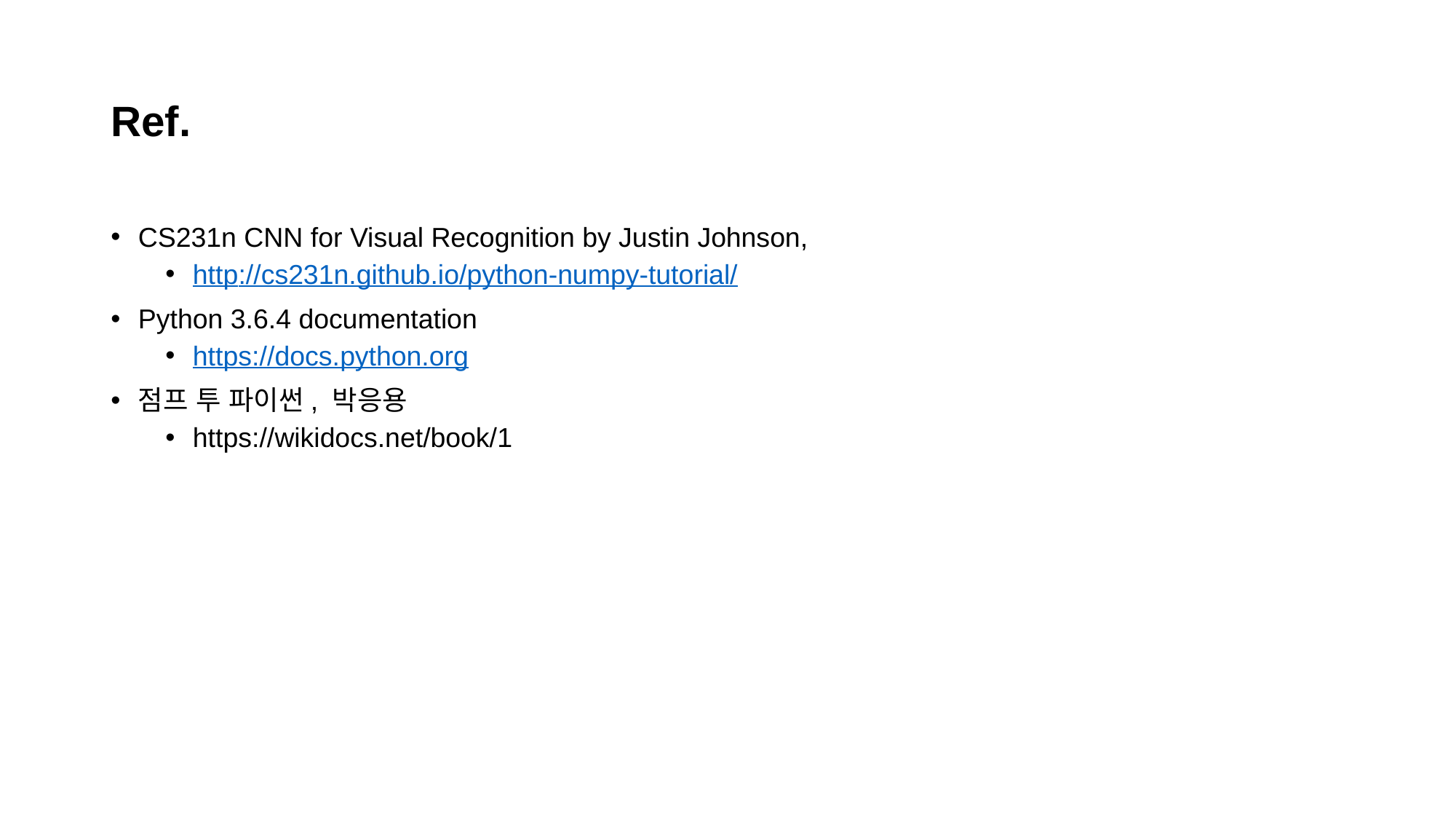

# Ref.
CS231n CNN for Visual Recognition by Justin Johnson,
http://cs231n.github.io/python-numpy-tutorial/
Python 3.6.4 documentation
https://docs.python.org
점프 투 파이썬, 박응용
https://wikidocs.net/book/1